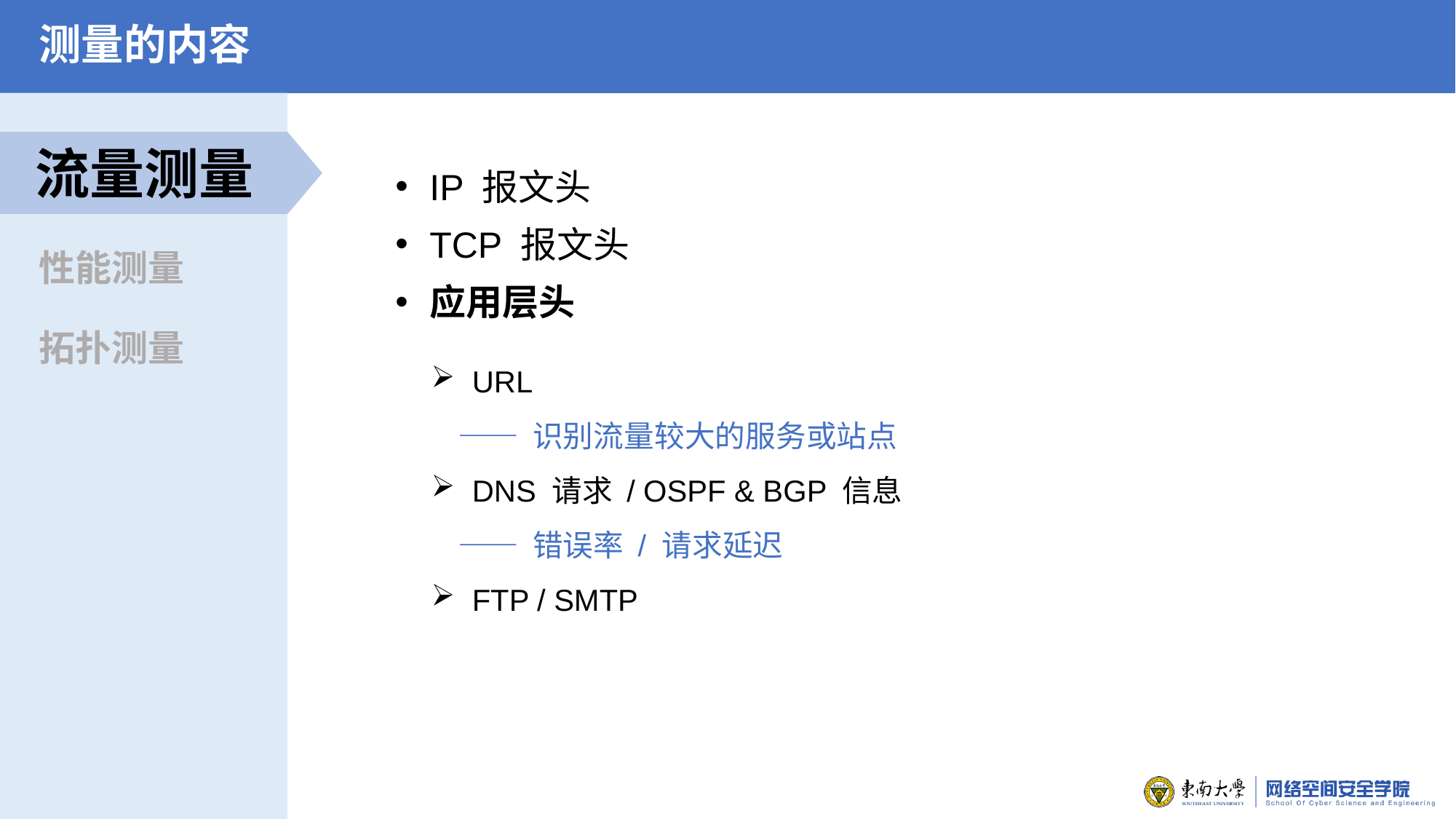

测量的内容

流量测量
IP 报文头

TCP 报文头
性能测量
应用层头
拓扑测量
URL
    —— 识别流量较大的服务或站点
DNS 请求 / OSPF & BGP 信息
    —— 错误率 / 请求延迟
FTP / SMTP